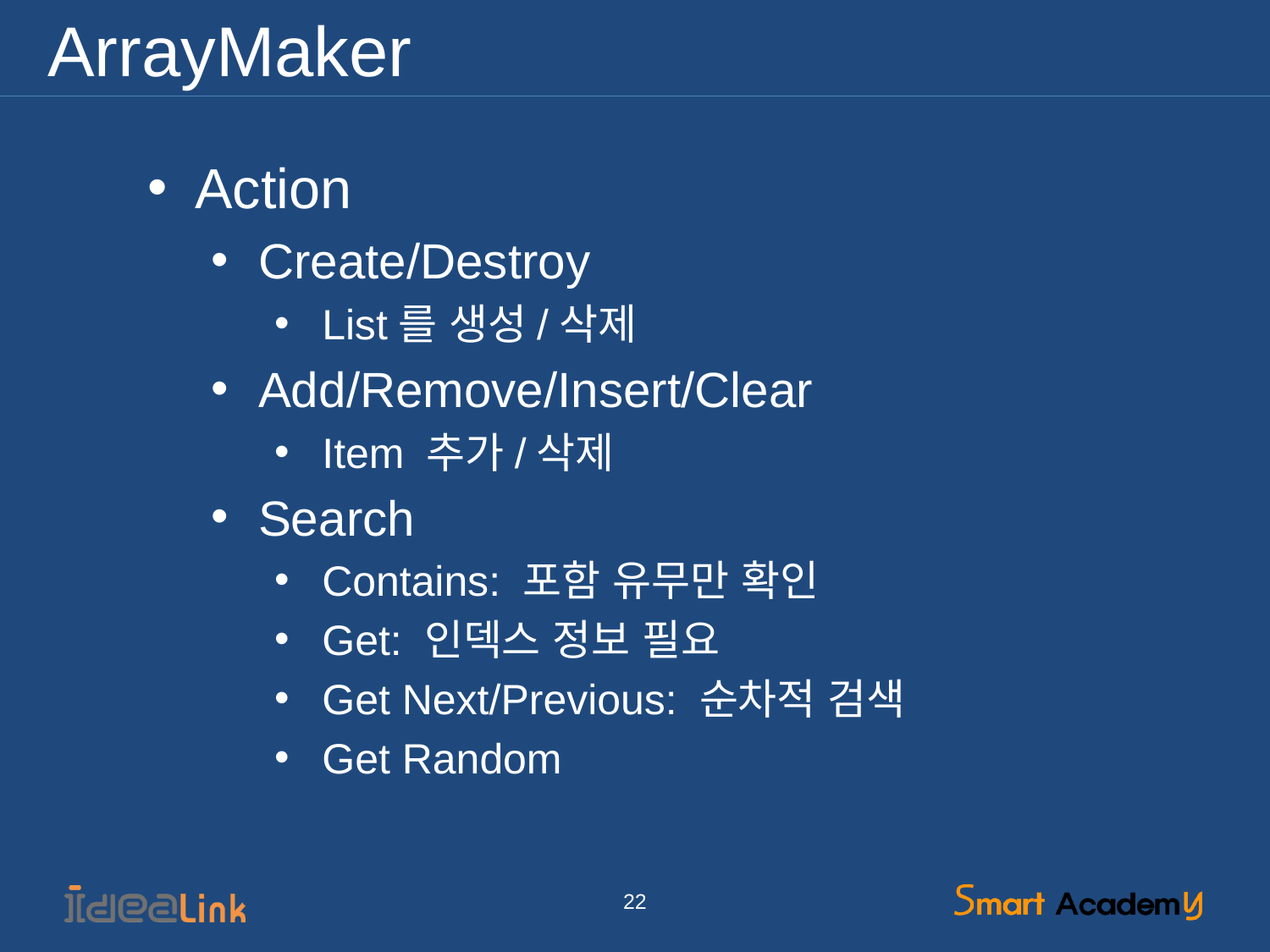

# ArrayMaker

Action
Create/Destroy
List를 생성/삭제
Add/Remove/Insert/Clear
Item 추가/삭제
Search
Contains: 포함 유무만 확인
Get: 인덱스 정보 필요
Get Next/Previous: 순차적 검색
Get Random

22